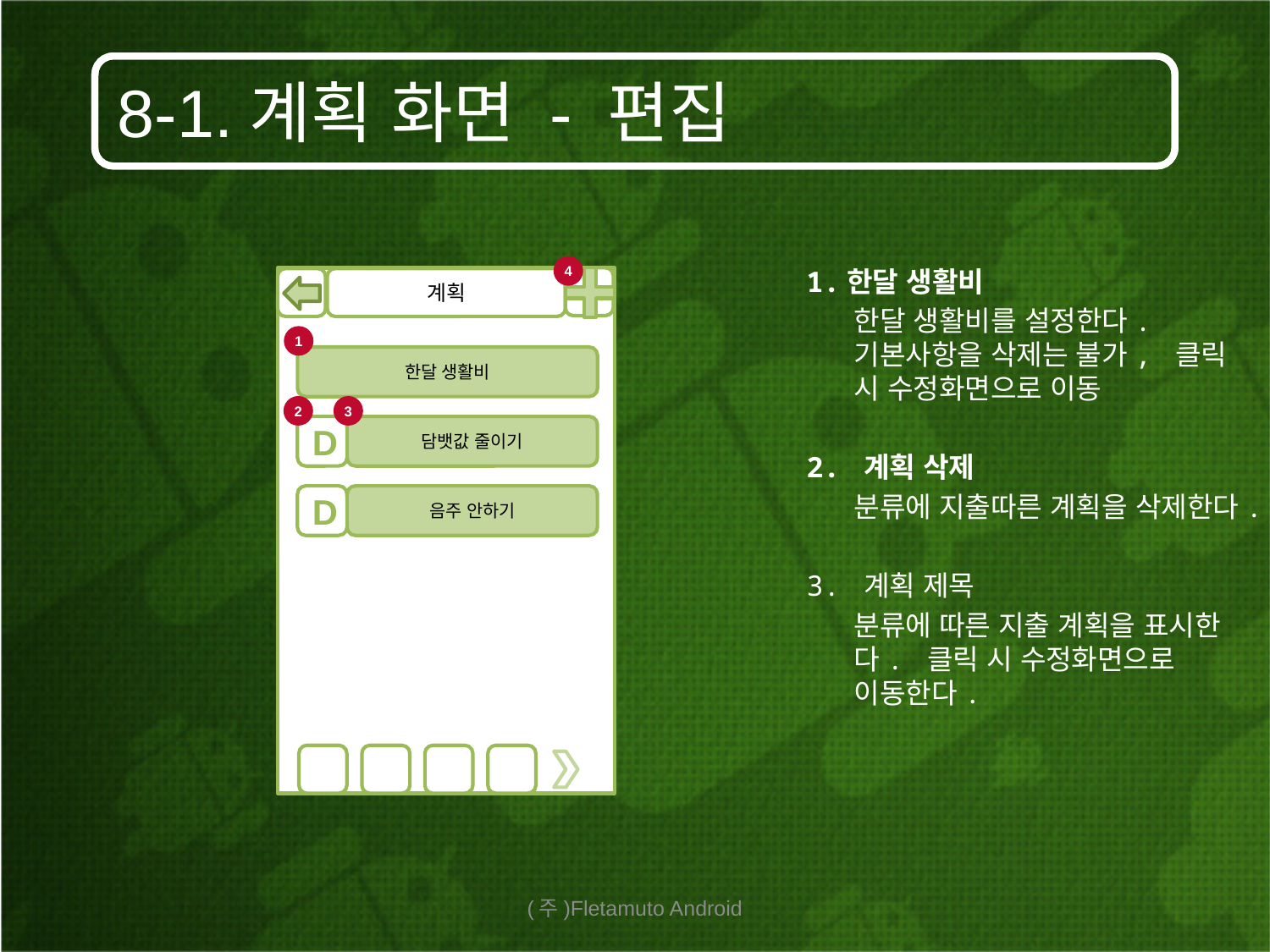

# 8-1.계획 화면 - 편집

1.한달 생활비
	한달 생활비를 설정한다. 기본사항을 삭제는 불가, 클릭 시 수정화면으로 이동

2. 계획 삭제
	분류에 지출따른 계획을 삭제한다.

3. 계획 제목
	분류에 따른 지출 계획을 표시한다. 클릭 시 수정화면으로 이동한다.
4

계획

1
한달 생활비
2
3
D
담뱃값 줄이기
D
음주 안하기

(주)Fletamuto Android